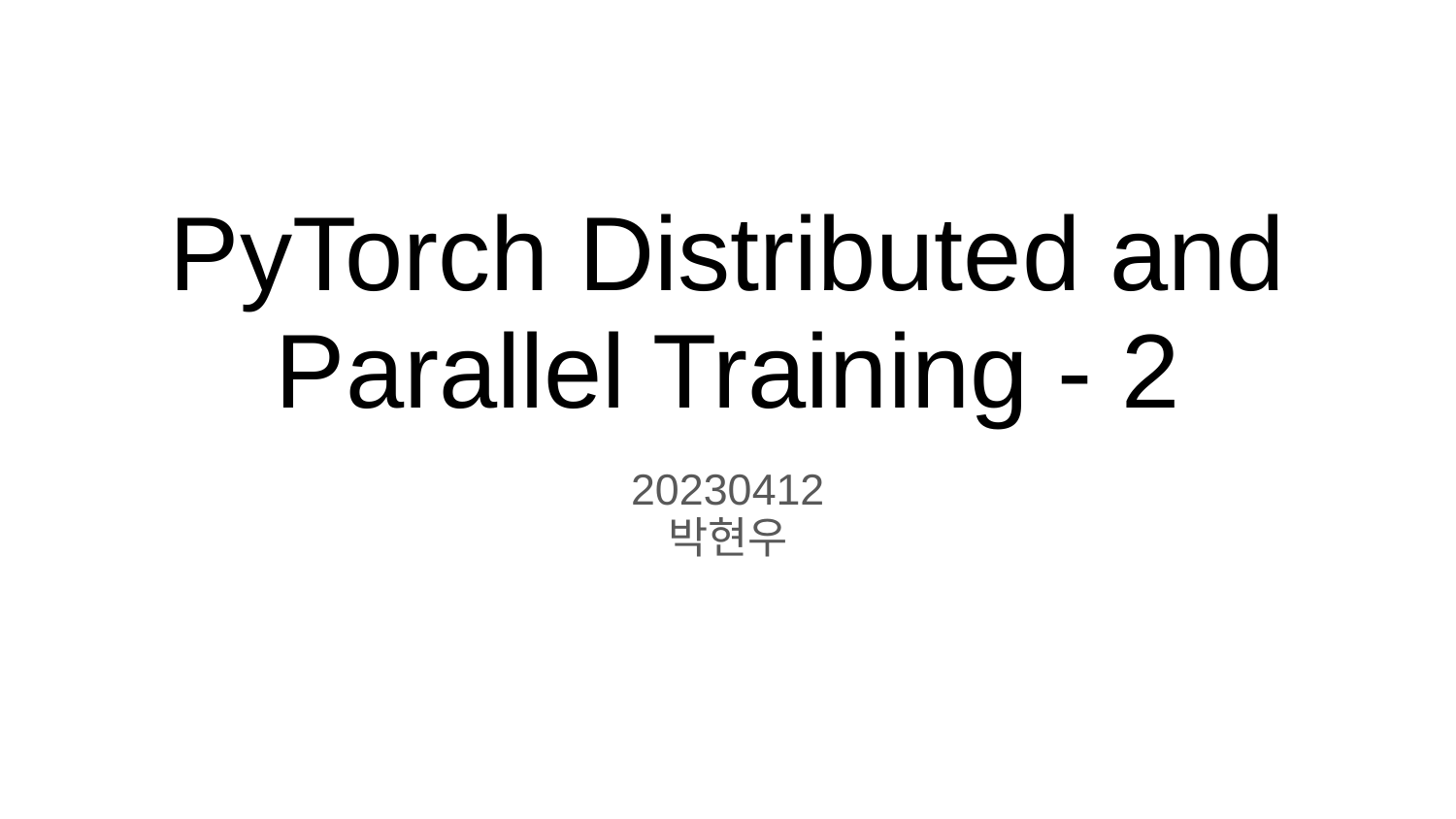

# PyTorch Distributed and Parallel Training - 2
20230412
박현우